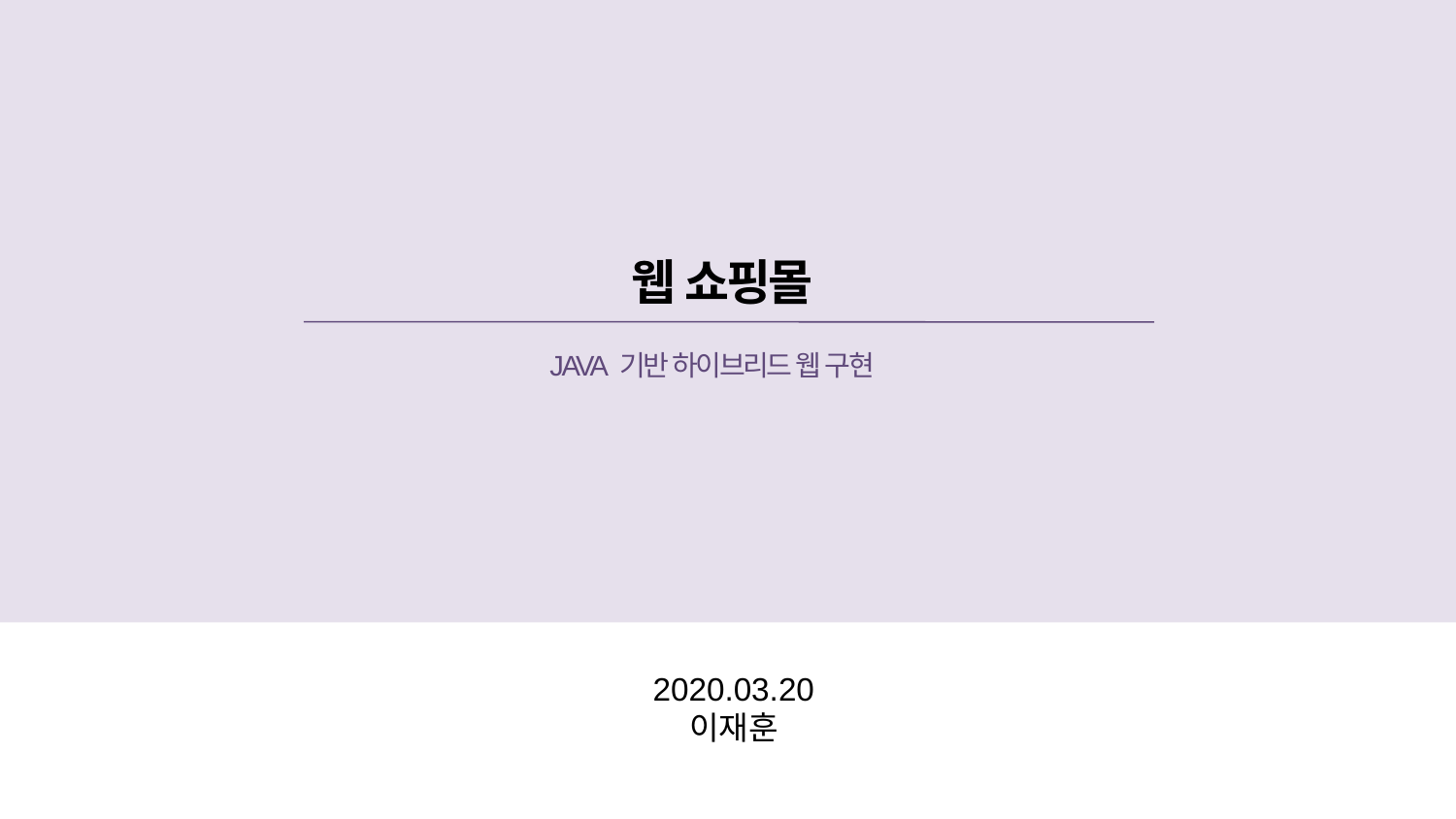

웹 쇼핑몰
JAVA 기반 하이브리드 웹 구현

2020.03.20
이재훈